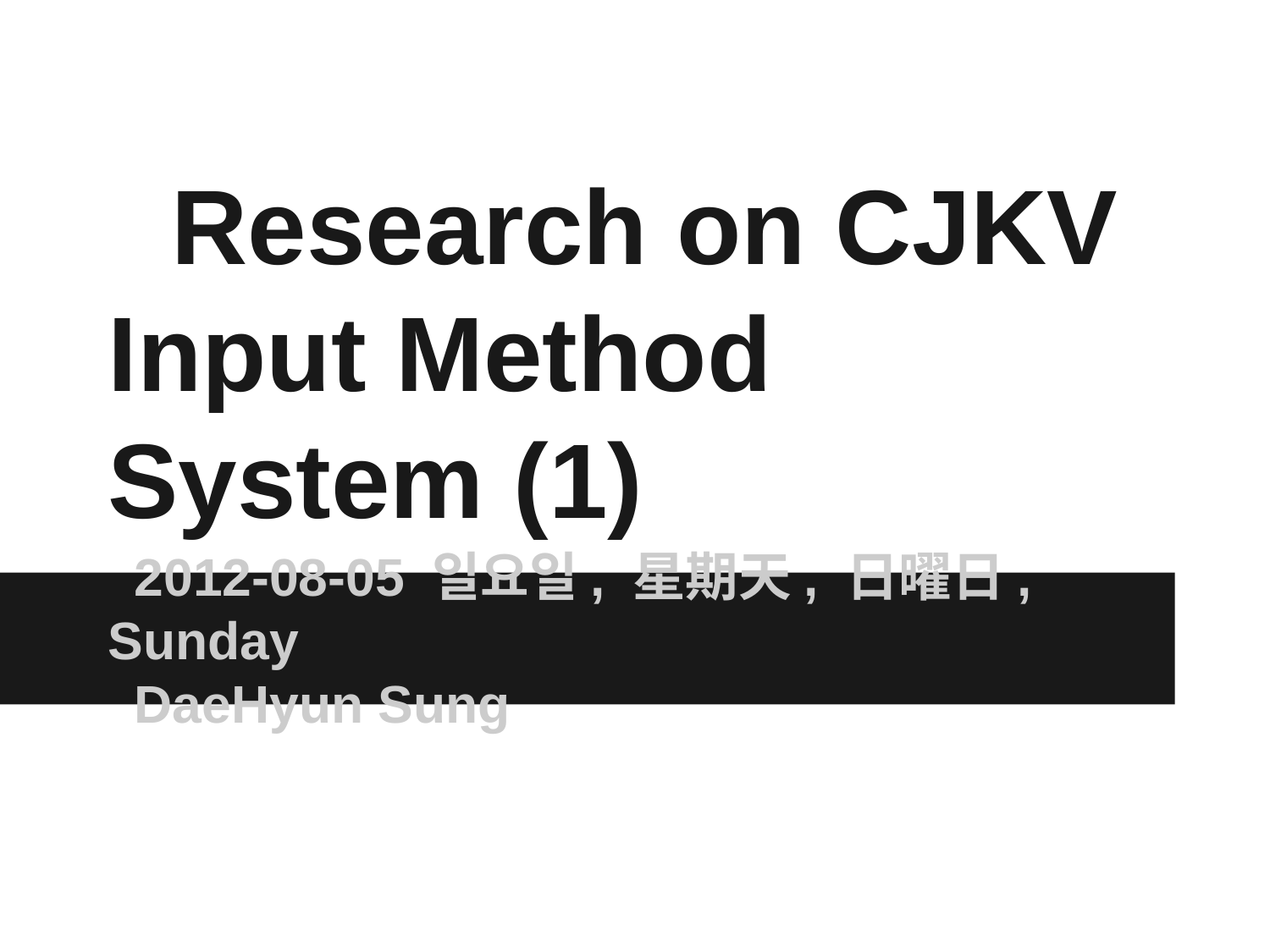

# Research on CJKV Input Method System (1)
2012-08-05 일요일, 星期天, 日曜日, Sunday
DaeHyun Sung